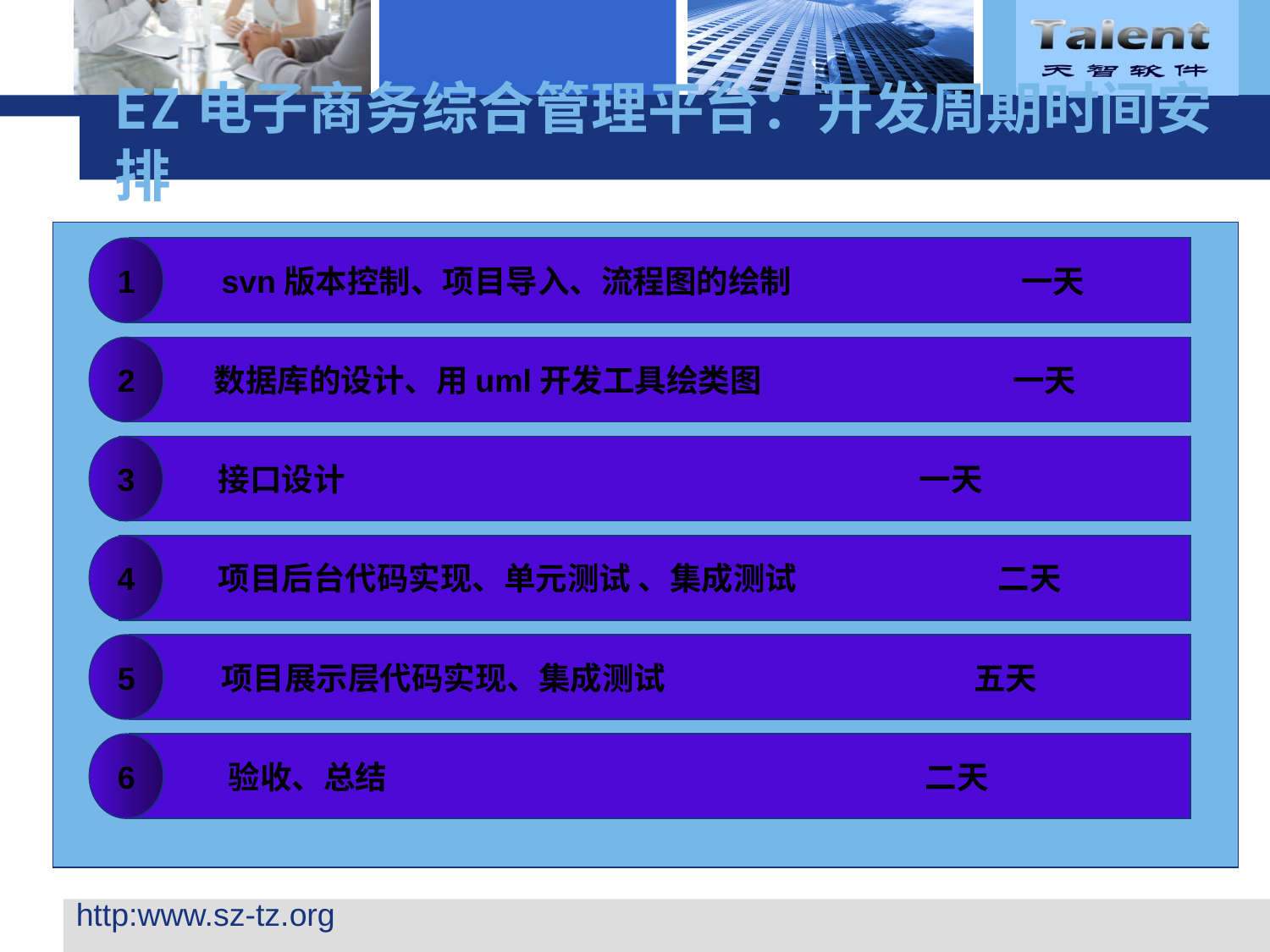

# EZ电子商务综合管理平台：开发周期时间安排

1
         svn版本控制、项目导入、流程图的绘制                                一天
2
         数据库的设计、用uml开发工具绘类图                                   一天
3
           接口设计                                                                                一天
4
           项目后台代码实现、单元测试 、集成测试                            二天
5
          项目展示层代码实现、集成测试                                           五天
6
           验收、总结                                                                           二天